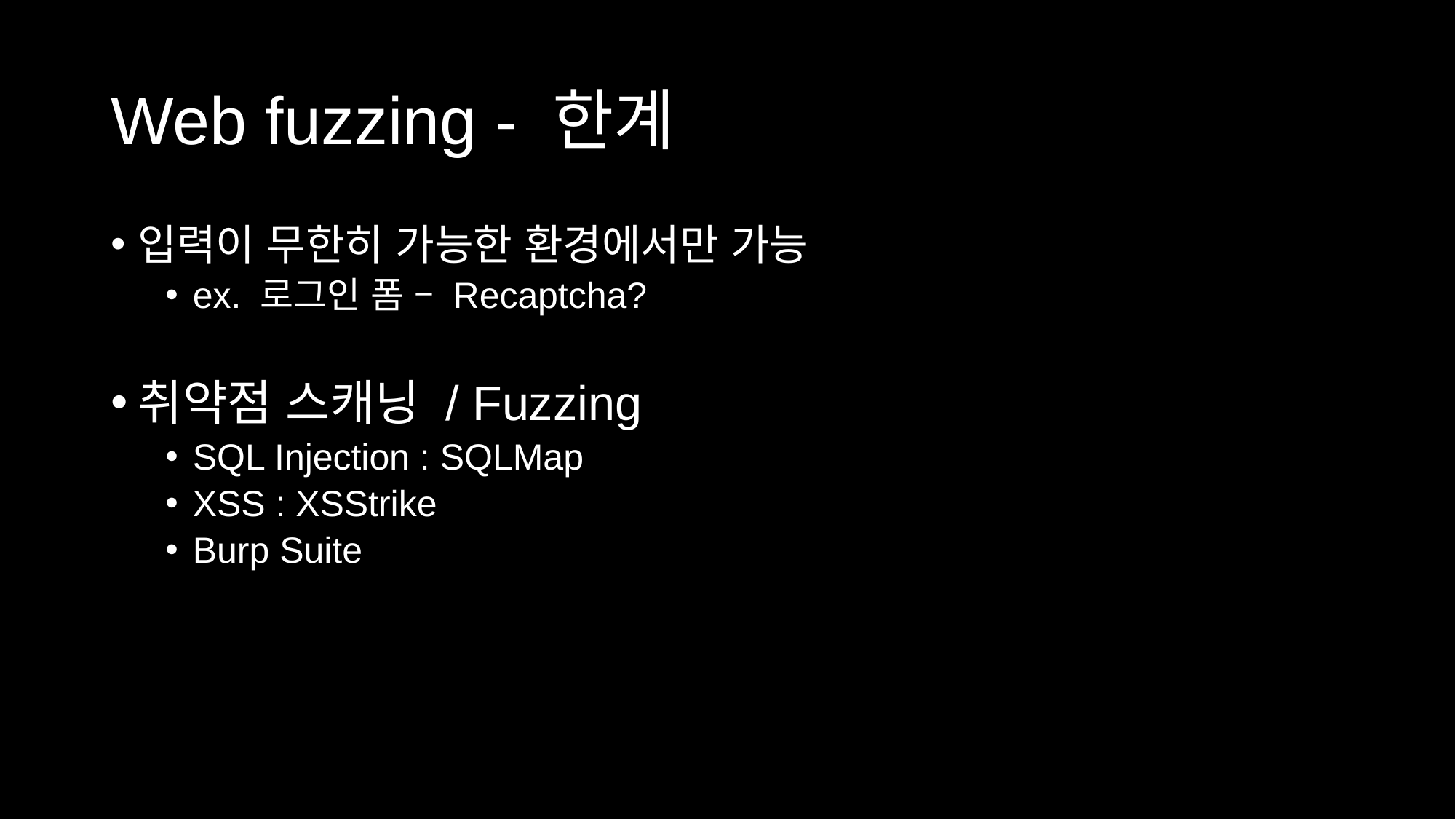

# Web fuzzing - 한계
입력이 무한히 가능한 환경에서만 가능
ex. 로그인 폼 – Recaptcha?

취약점 스캐닝 / Fuzzing
SQL Injection : SQLMap
XSS : XSStrike
Burp Suite